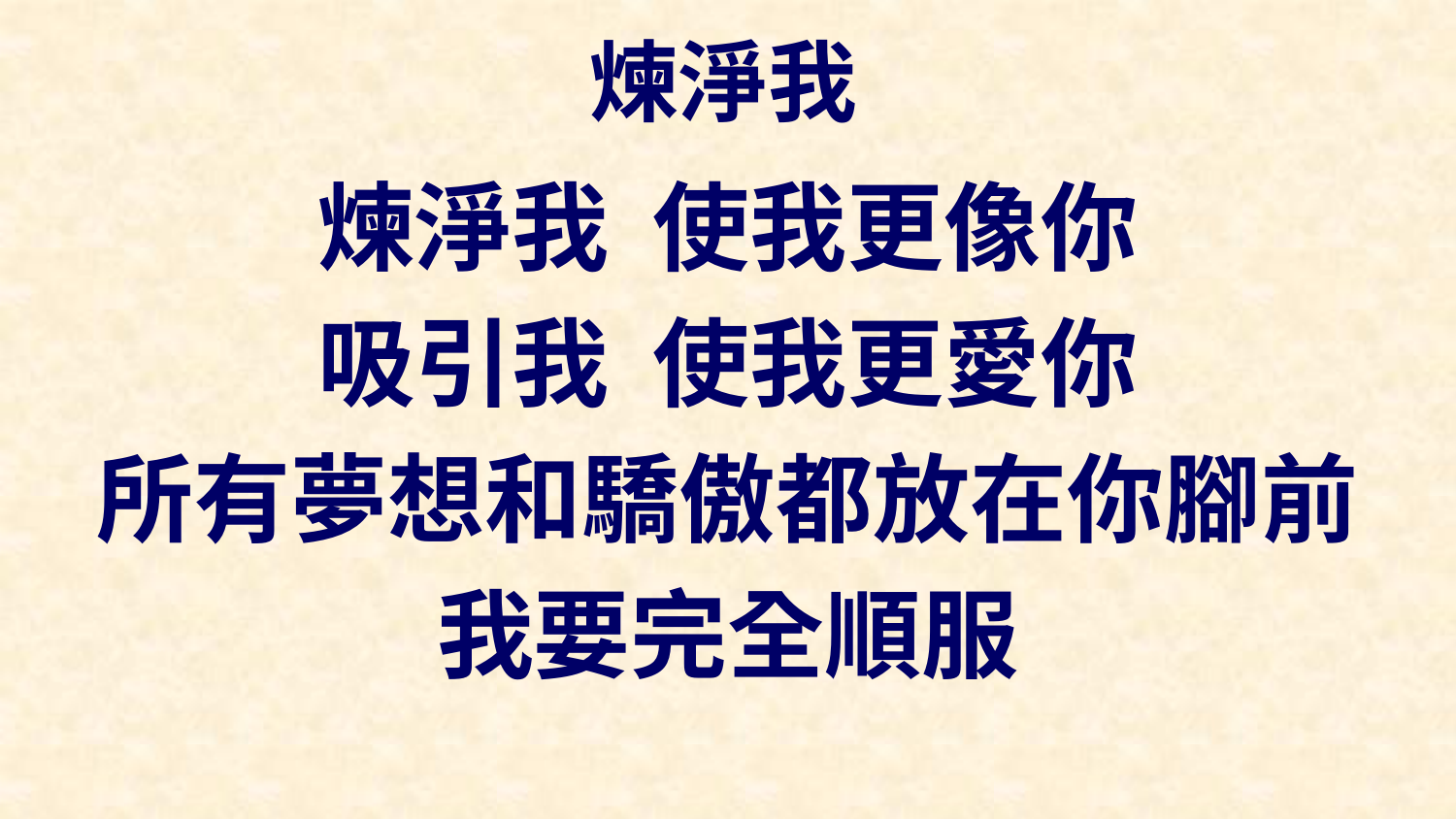

# 煉淨我
煉淨我  使我更像你
吸引我  使我更愛你
所有夢想和驕傲都放在你腳前
我要完全順服